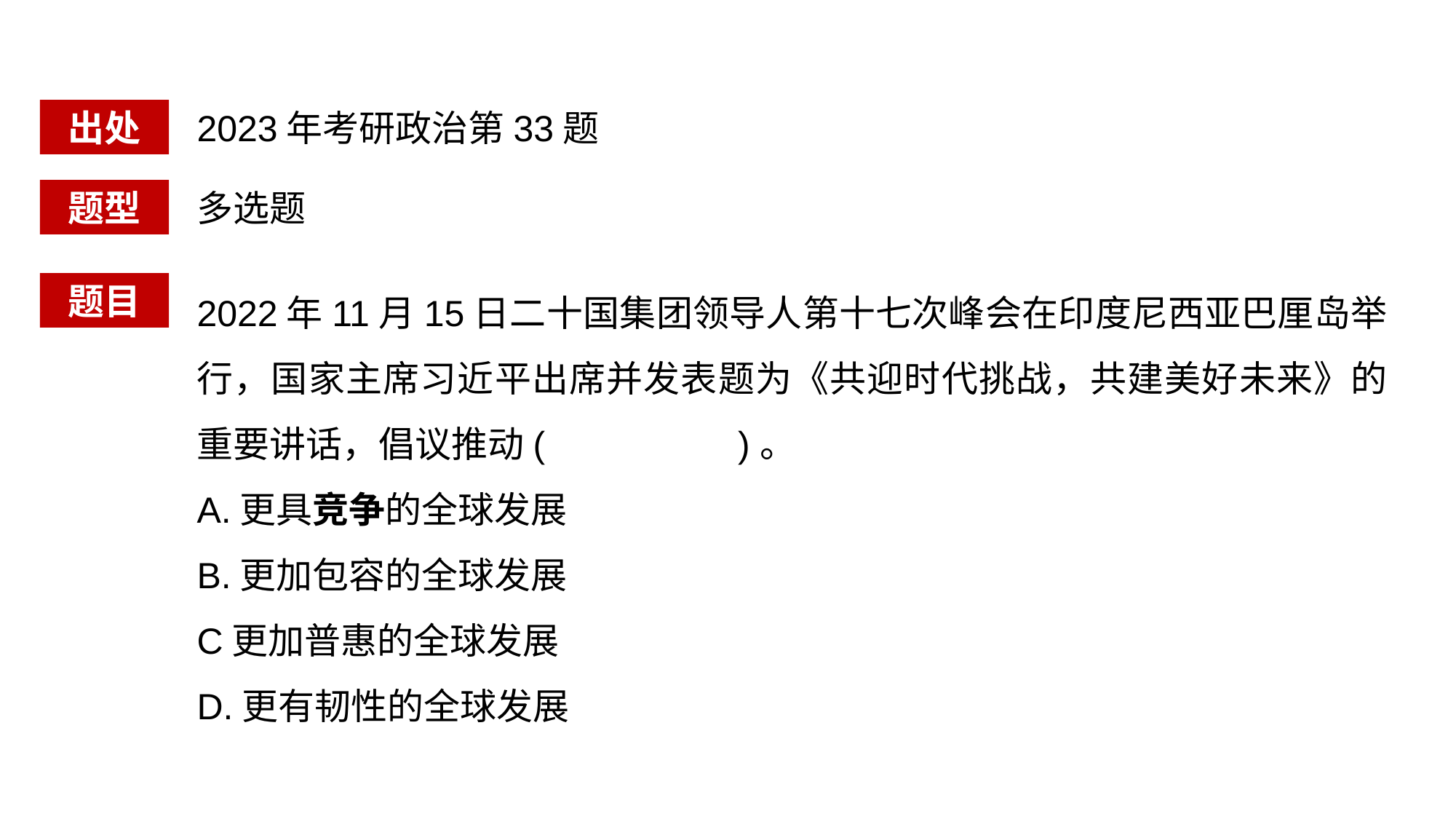

出处
2023年考研政治第33题
题型
多选题
2022年11月15日二十国集团领导人第十七次峰会在印度尼西亚巴厘岛举行，国家主席习近平出席并发表题为《共迎时代挑战，共建美好未来》的重要讲话，倡议推动(                   )。
A.更具竞争的全球发展
B.更加包容的全球发展
C更加普惠的全球发展
D.更有韧性的全球发展
题目